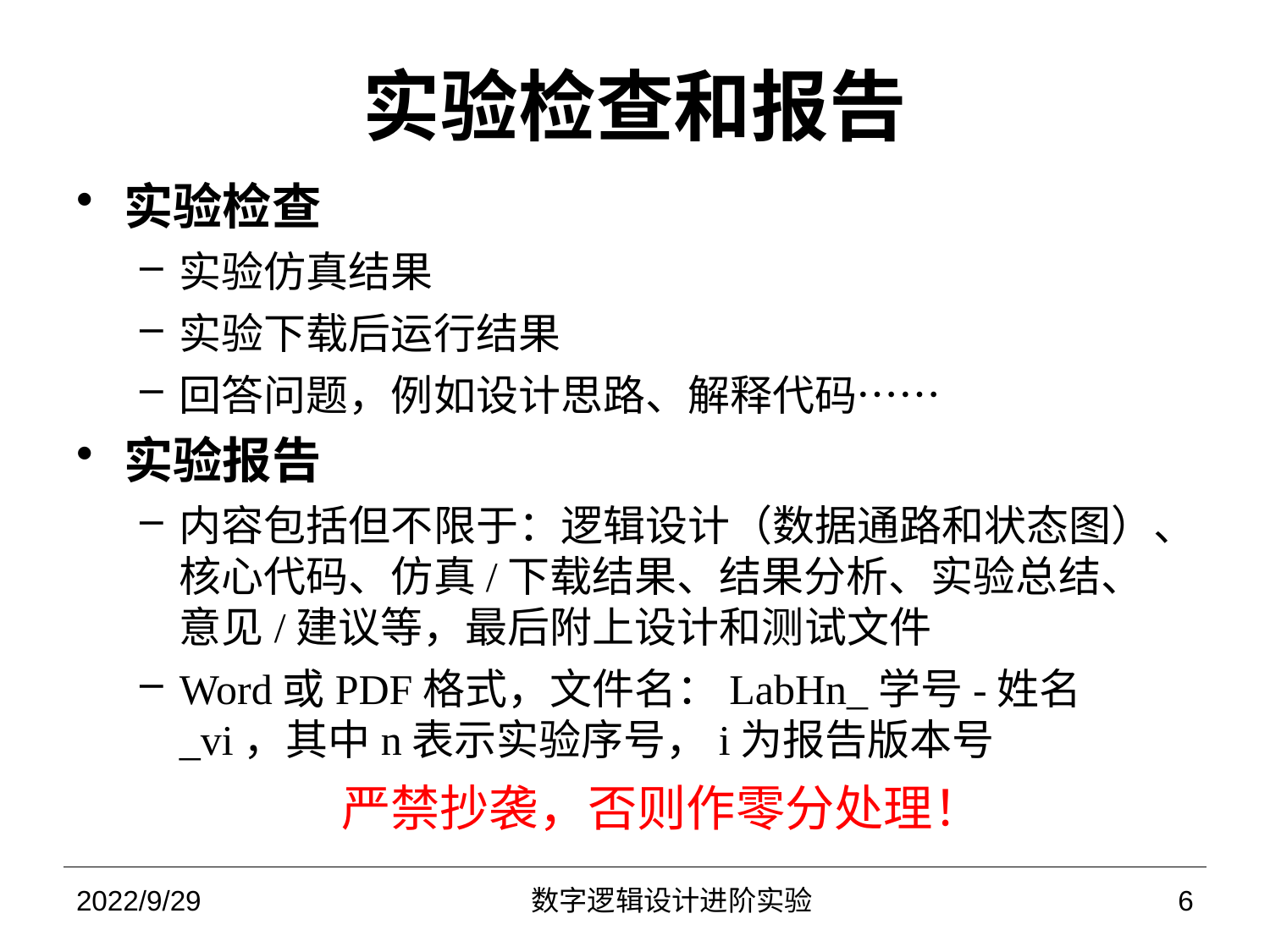

# 实验检查和报告
实验检查
实验仿真结果
实验下载后运行结果
回答问题，例如设计思路、解释代码……
实验报告
内容包括但不限于：逻辑设计（数据通路和状态图）、核心代码、仿真/下载结果、结果分析、实验总结、意见/建议等，最后附上设计和测试文件
Word或PDF格式，文件名：LabHn_学号-姓名_vi，其中n表示实验序号，i为报告版本号
严禁抄袭，否则作零分处理！
2022/9/29
数字逻辑设计进阶实验
6